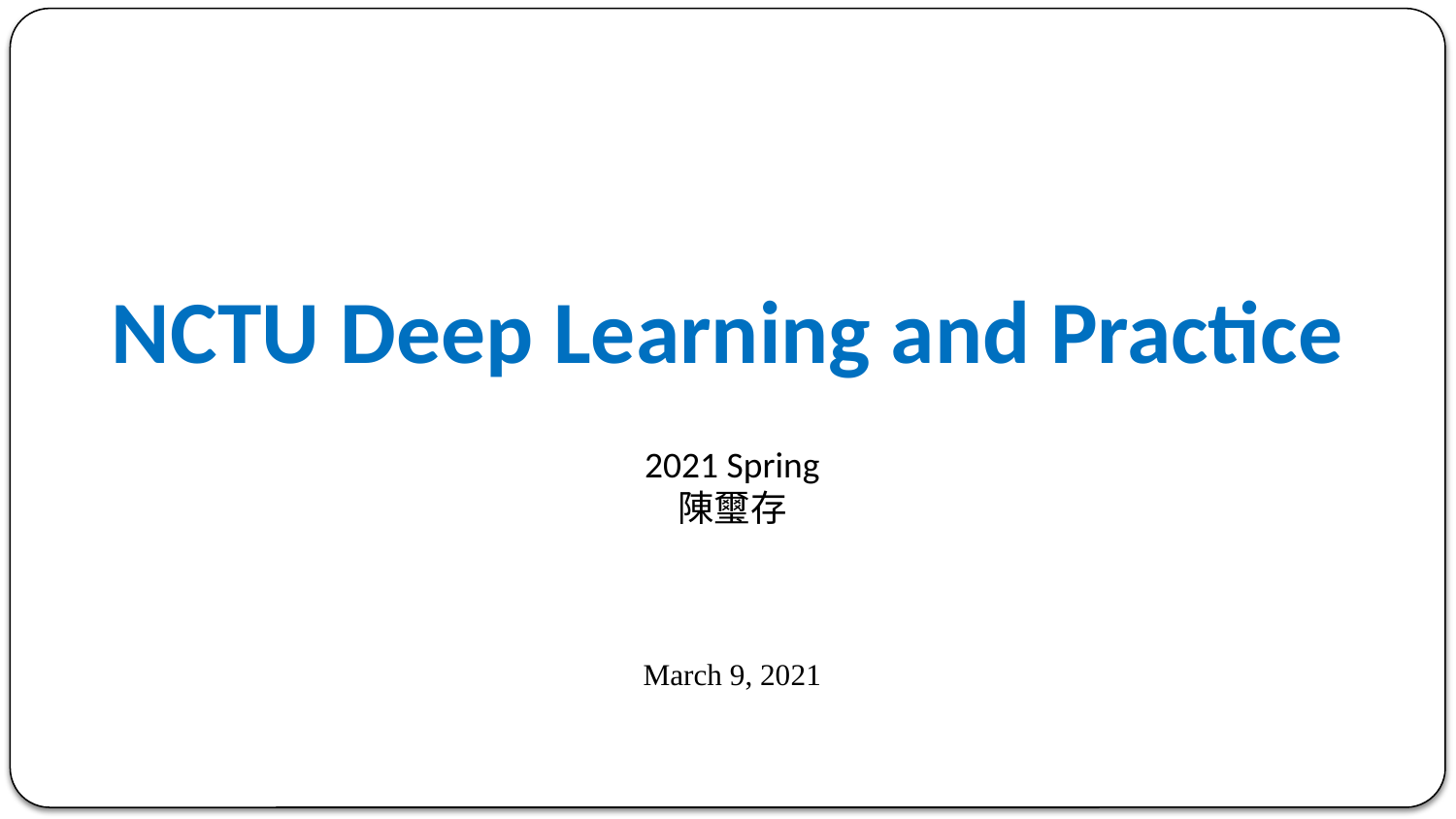

NCTU Deep Learning and Practice
2021 Spring
陳璽存
March 9, 2021